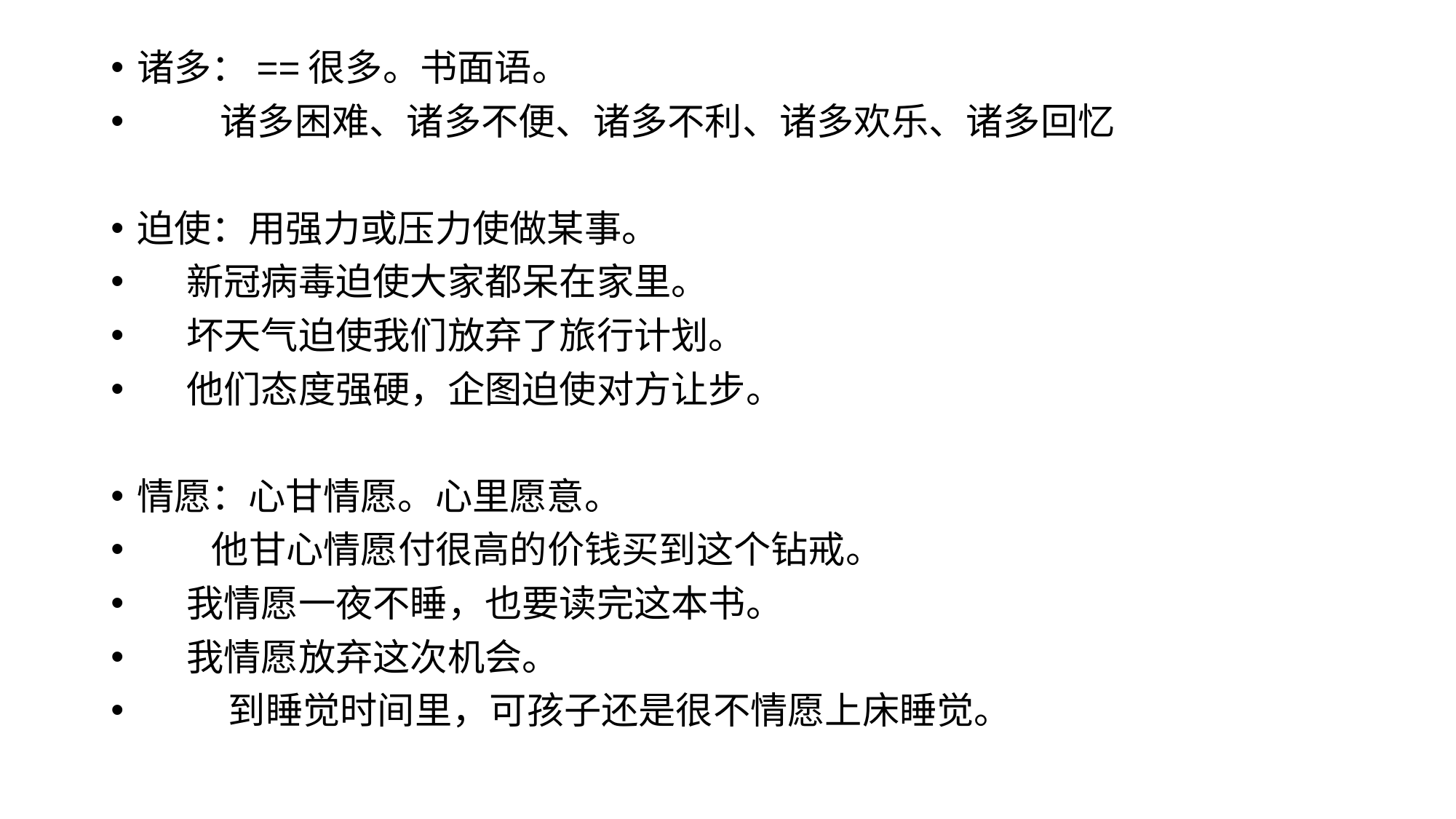

#
诸多：==很多。书面语。
         诸多困难、诸多不便、诸多不利、诸多欢乐、诸多回忆

迫使：用强力或压力使做某事。
     新冠病毒迫使大家都呆在家里。
     坏天气迫使我们放弃了旅行计划。
     他们态度强硬，企图迫使对方让步。

情愿：心甘情愿。心里愿意。
        他甘心情愿付很高的价钱买到这个钻戒。
     我情愿一夜不睡，也要读完这本书。
     我情愿放弃这次机会。
          到睡觉时间里，可孩子还是很不情愿上床睡觉。